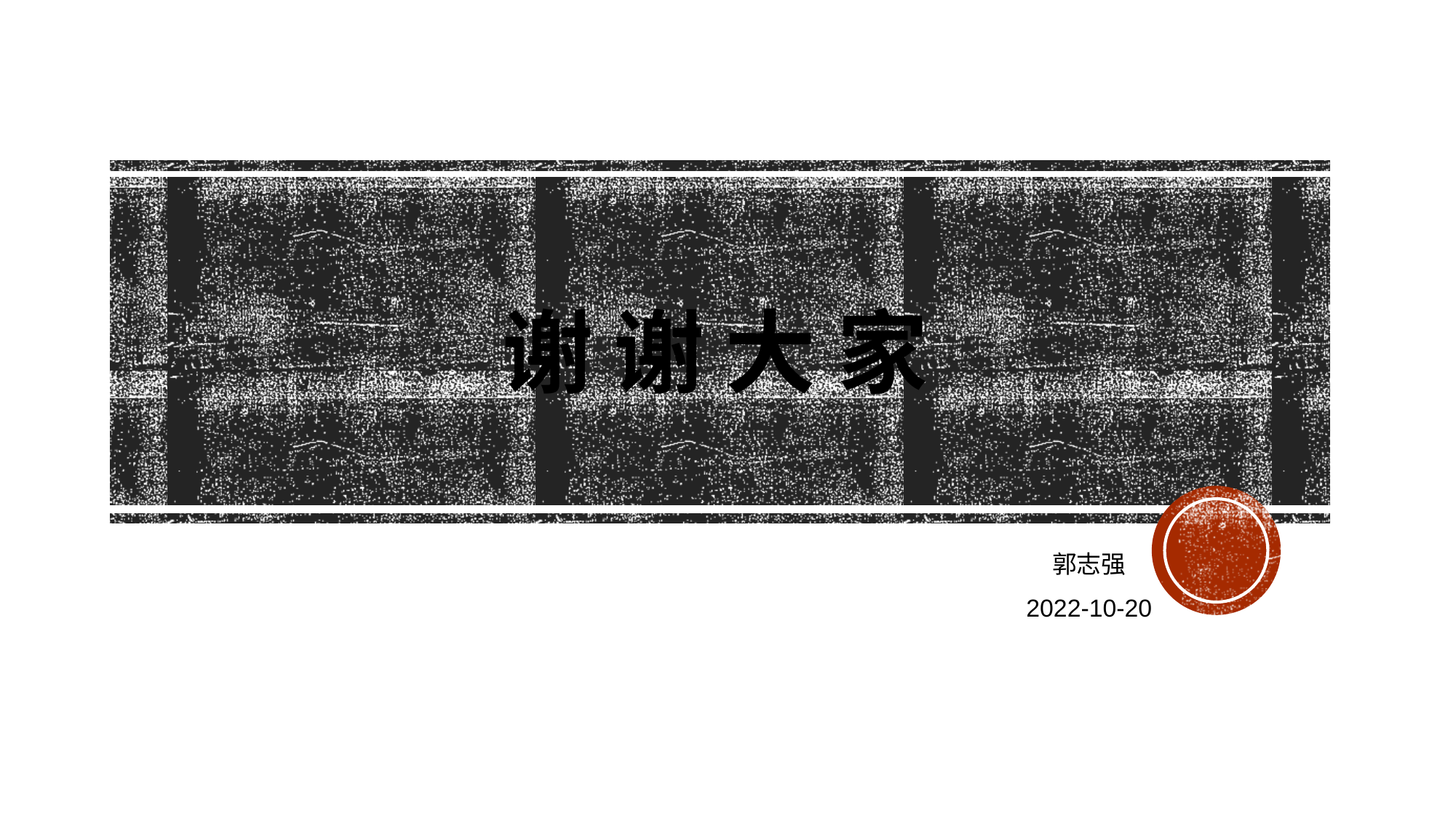

# 谢 谢 大 家
郭志强
2022-10-20